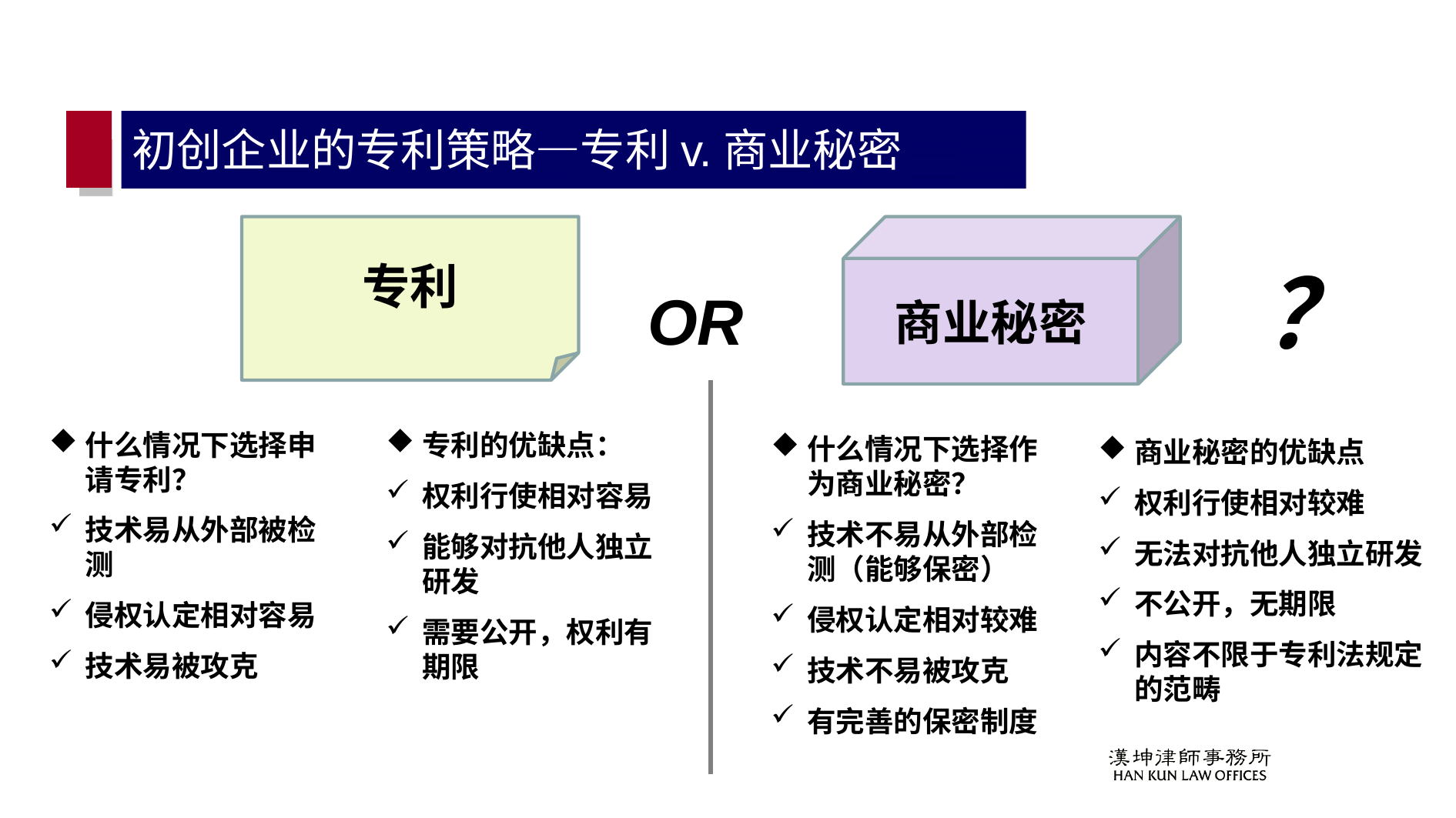

# 初创企业的专利策略—专利v.商业秘密

专利
商业秘密
？
OR
什么情况下选择申请专利？
技术易从外部被检测
侵权认定相对容易
技术易被攻克
专利的优缺点：
权利行使相对容易
能够对抗他人独立研发
需要公开，权利有期限
什么情况下选择作为商业秘密？
技术不易从外部检测（能够保密）
侵权认定相对较难
技术不易被攻克
有完善的保密制度
商业秘密的优缺点
权利行使相对较难
无法对抗他人独立研发
不公开，无期限
内容不限于专利法规定的范畴